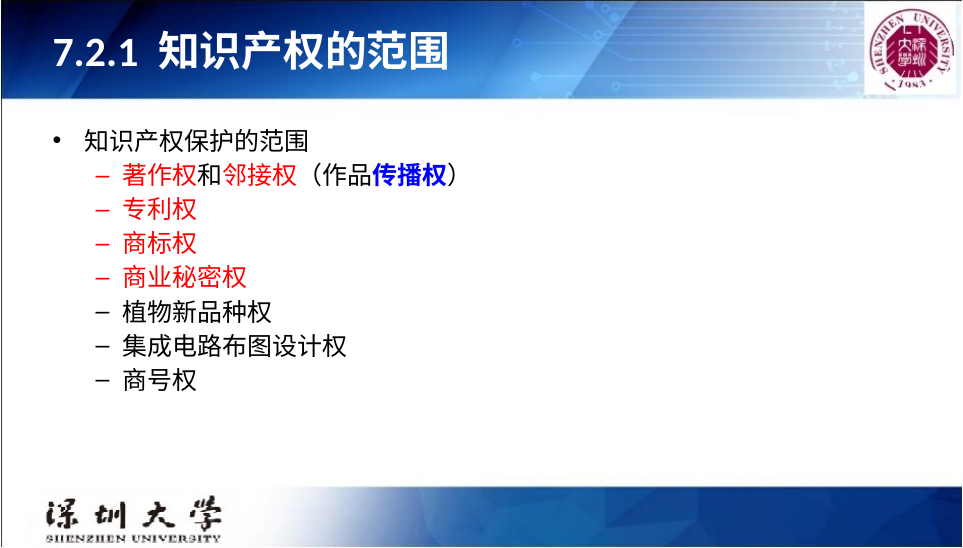

# 7.2.1 知识产权的范围
知识产权保护的范围
著作权和邻接权（作品传播权）
专利权
商标权
商业秘密权
植物新品种权
集成电路布图设计权
商号权
252